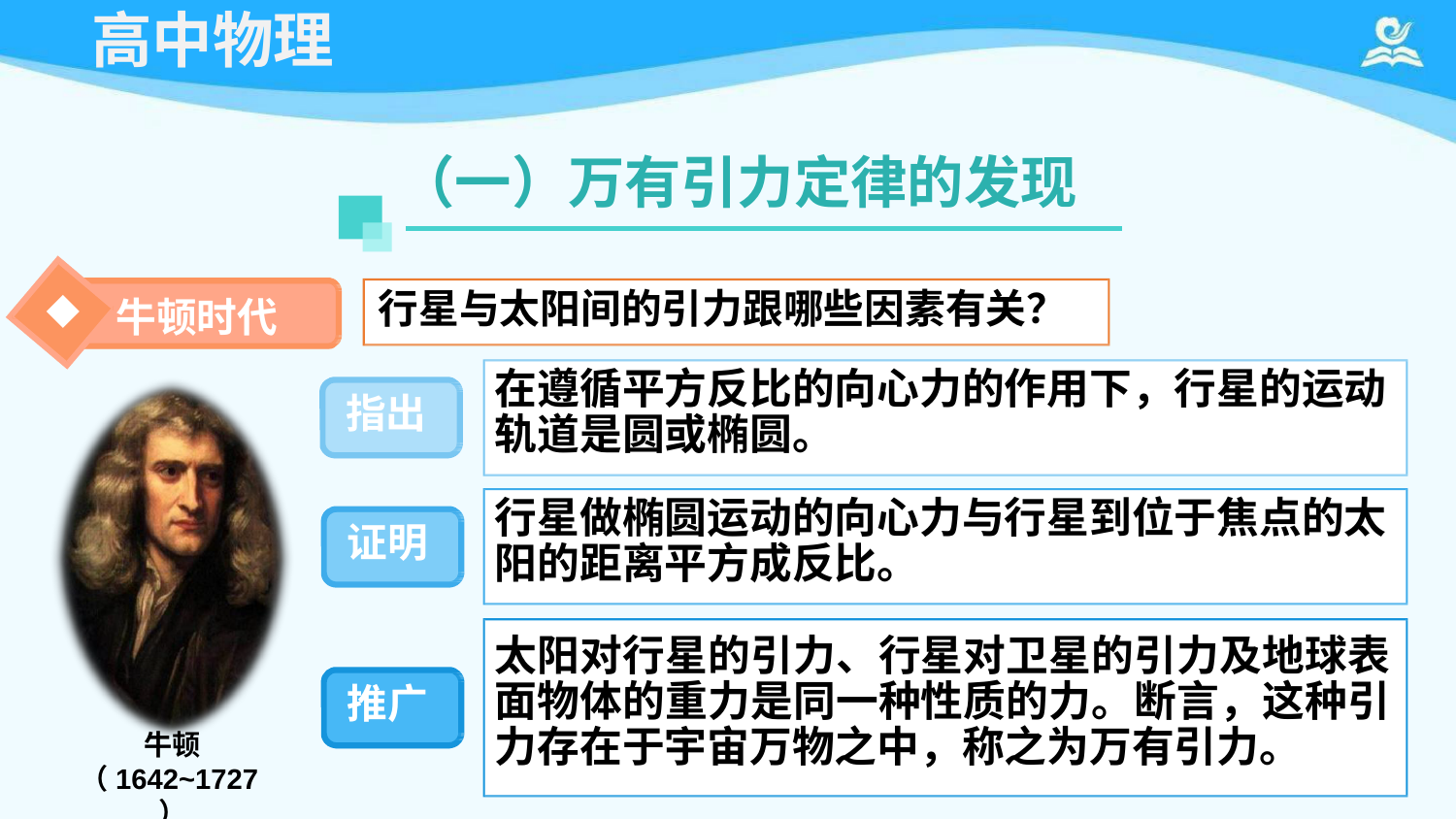

# 高中物理
（一）万有引力定律的发现

行星与太阳间的引力跟哪些因素有关？
牛顿时代
在遵循平方反比的向心力的作用下，行星的运动 轨道是圆或椭圆。

指出
行星做椭圆运动的向心力与行星到位于焦点的太 阳的距离平方成反比。

证明

太阳对行星的引力、行星对卫星的引力及地球表 面物体的重力是同一种性质的力。断言，这种引 力存在于宇宙万物之中，称之为万有引力。

推广
牛顿
（1642~1727）